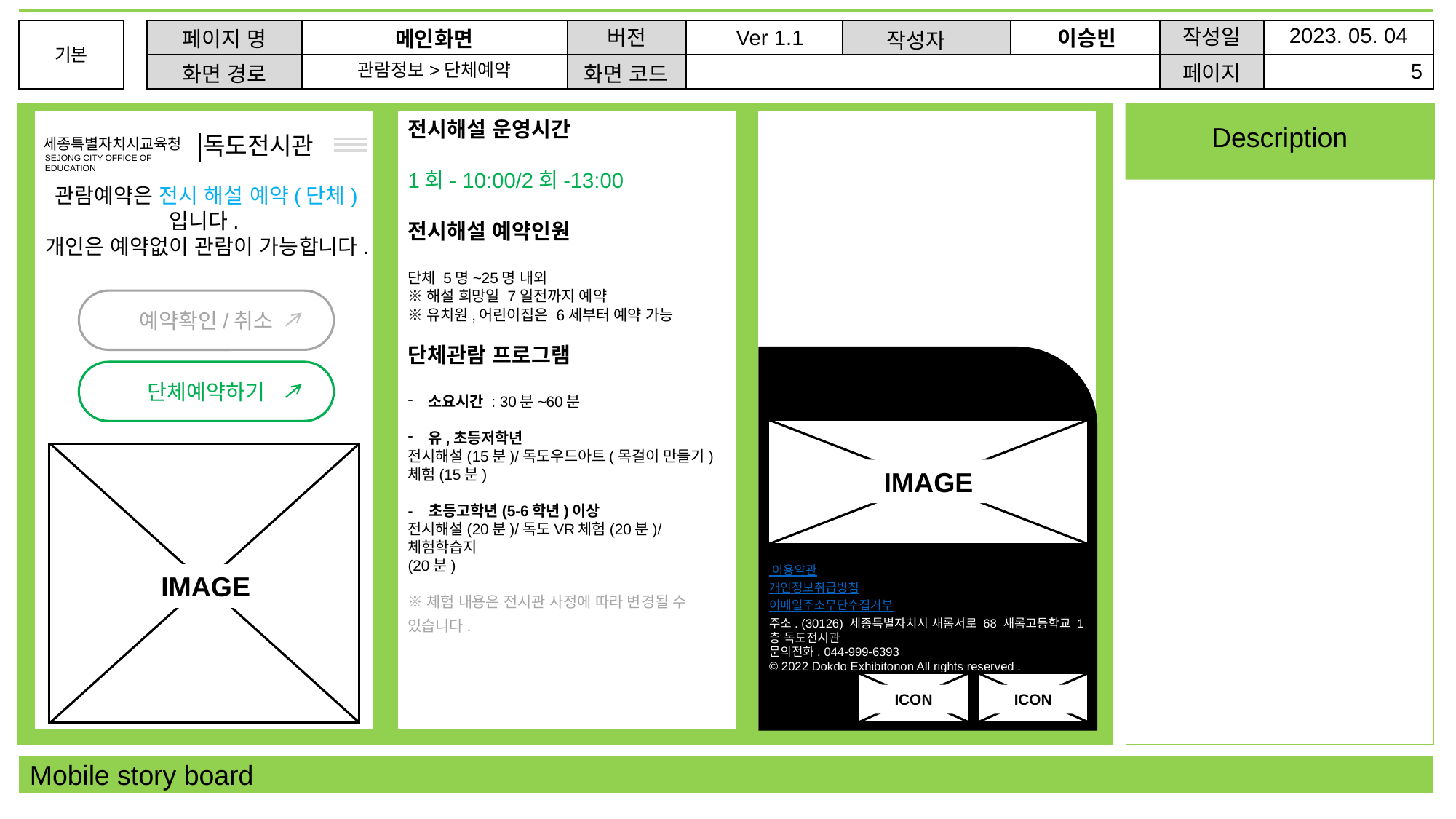

2023. 05. 04
작성일
Ver 1.1
버전
이승빈
페이지 명
메인화면

기본

기본
작성자
기본
5
관람정보>단체예약
페이지
화면 코드
화면 경로

기본
기본
기본
기본
전시해설 운영시간

1회- 10:00/2회-13:00

전시해설 예약인원

단체 5명~25명 내외
※해설 희망일 7일전까지 예약
※유치원,어린이집은 6세부터 예약 가능

단체관람 프로그램

소요시간 : 30분~60분

유,초등저학년
전시해설(15분)/독도우드아트(목걸이 만들기)
체험(15분)

-   초등고학년(5-6학년)이상
전시해설(20분)/독도VR체험(20분)/체험학습지
(20분)

※체험 내용은 전시관 사정에 따라 변경될 수 있습니다.

Description
독도전시관
세종특별자치시교육청
SEJONG CITY OFFICE OF EDUCATION

 관람예약은 전시 해설 예약(단체)
입니다.
개인은 예약없이 관람이 가능합니다.

예약확인/취소

IMAGE
 이용약관
개인정보취급방침
이메일주소무단수집거부
주소. (30126) 세종특별자치시 새롬서로 68 새롬고등학교 1층 독도전시관
문의전화. 044-999-6393
© 2022 Dokdo Exhibitonon All rights reserved .

ICON

ICON
단체예약하기

IMAGE

Mobile story board